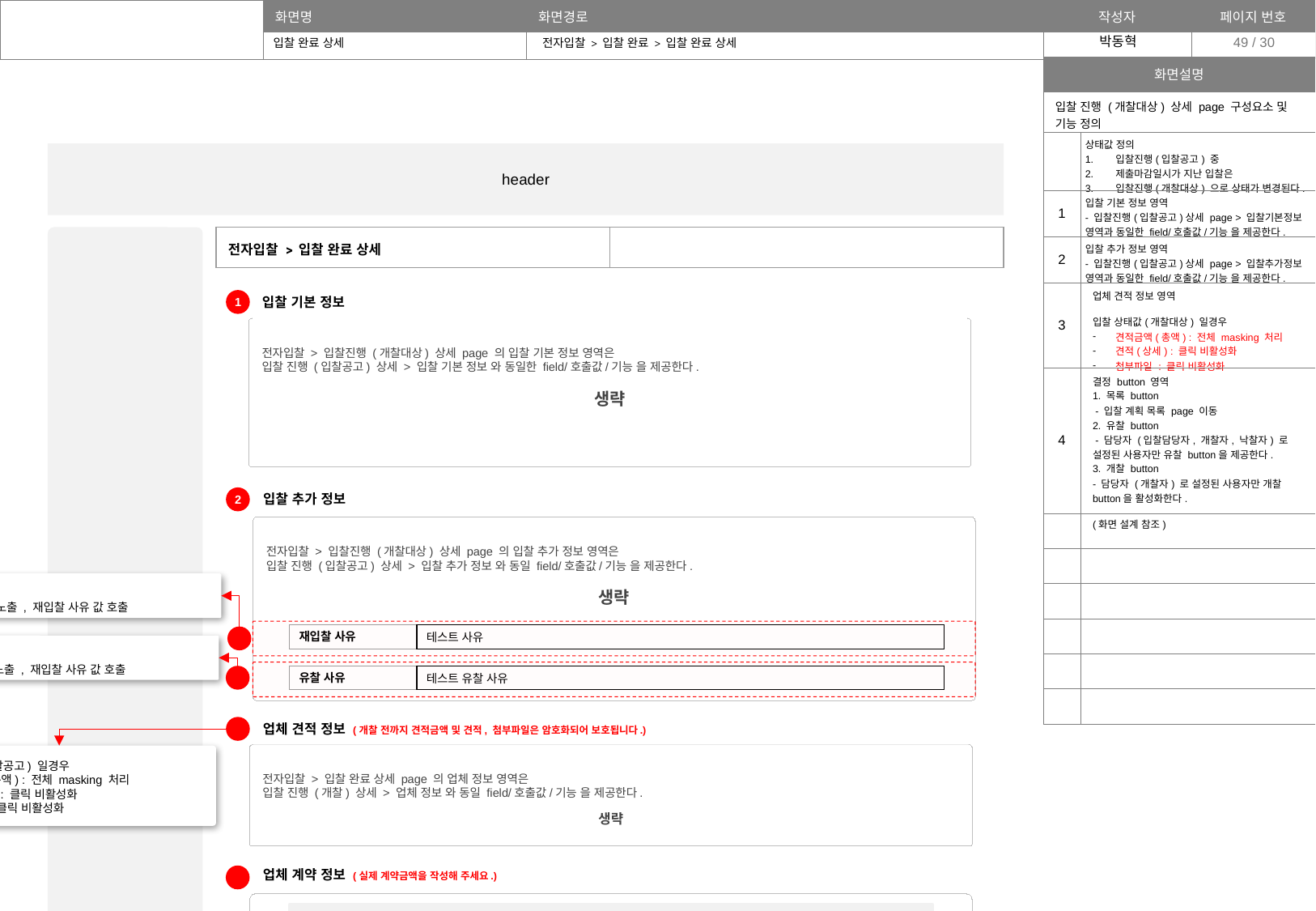

49
입찰 완료 상세
전자입찰 > 입찰 완료 > 입찰 완료 상세
| 화면설명 |  |
| --- | --- |
| 입찰 진행 (개찰대상) 상세 page 구성요소 및 기능 정의 |  |
|  | 상태값 정의 입찰진행(입찰공고) 중 제출마감일시가 지난 입찰은 입찰진행(개찰대상) 으로 상태가 변경된다. |
| 1 | 입찰 기본 정보 영역 - 입찰진행(입찰공고)상세 page > 입찰기본정보 영역과 동일한 field/호출값/기능 을 제공한다. |
| 2 | 입찰 추가 정보 영역 - 입찰진행(입찰공고)상세 page > 입찰추가정보 영역과 동일한 field/호출값/기능 을 제공한다. |
| 3 | 업체 견적 정보 영역 입찰 상태값(개찰대상) 일경우 견적금액(총액) : 전체 masking 처리 견적(상세) : 클릭 비활성화 첨부파일 : 클릭 비활성화 |
| 4 | 결정 button 영역 1. 목록 button - 입찰 계획 목록 page 이동 2. 유찰 button - 담당자 (입찰담당자, 개찰자, 낙찰자) 로 설정된 사용자만 유찰 button을 제공한다. 3. 개찰 button - 담당자 (개찰자) 로 설정된 사용자만 개찰 button을 활성화한다. (화면 설계 참조) |
|  |  |
|  |  |
|  |  |
|  |  |
|  |  |
|  |  |
header
GNB
| 전자입찰 > 입찰 완료 상세 |  |
| --- | --- |
입찰 기본 정보
1

전자입찰 > 입찰진행 (개찰대상) 상세 page 의 입찰 기본 정보 영역은
입찰 진행 (입찰공고) 상세 > 입찰 기본 정보 와 동일한 field/호출값/기능 을 제공한다.

생략
입찰 추가 정보
2

전자입찰 > 입찰진행 (개찰대상) 상세 page 의 입찰 추가 정보 영역은
입찰 진행 (입찰공고) 상세 > 입찰 추가 정보 와 동일 field/호출값/기능 을 제공한다.

생략
재입찰 일 경우
- 재입찰 field 노출 , 재입찰 사유 값 호출

| 재입찰 사유 | 테스트 사유 |
| --- | --- |

재입찰 일 경우
- 재입찰 field 노출 , 재입찰 사유 값 호출

| 유찰 사유 | 테스트 유찰 사유 |
| --- | --- |
업체 견적 정보 (개찰 전까지 견적금액 및 견적, 첨부파일은 암호화되어 보호됩니다.)

전자입찰 > 입찰 완료 상세 page 의 업체 정보 영역은
입찰 진행 (개찰) 상세 > 업체 정보 와 동일 field/호출값/기능 을 제공한다.

생략
입찰 상태값(입찰공고) 일경우
견적금액(총액) : 전체 masking 처리
견적(상세) : 클릭 비활성화
첨부파일 : 클릭 비활성화

업체 계약 정보 (실제 계약금액을 작성해 주세요.)

낙찰 금액과 실제계약금액이 다를 경우 실제 계약금액을 입력합니다.
실제계약금액과 낙찰금액이 같을 경우 입력하지 않아도 됩니다.
낙찰금액과 실제계약금액이 다를 경우 클릭하여 실제 계약금액을 입력해 주십시오
| 낙찰 업체명 | 견적금액 (총액) | 실제 계약 금액 | 담당자 | 협의 사항 |
| --- | --- | --- | --- | --- |
| 테스트협력사01 | KRW 1,200,000,000 |  | 홍길동 | 테스트 협의 사항 |
| 테스트협력사02 | KRW 1,100,000,000 |  | 이순신 | 테스트 협의 사항 |
| 테스트협력사03 | KRW 1,100,000,000 |  | 강감찬 | 테스트 협의 사항 테스 ⋯ |
숫자 입력
저장

말줄임 처리된 cell 에 mouse hover 시 tooltip 호출
- 호출값 : 입찰 진행 (개찰) 상세 > 낙찰 popup > 추가 협의 사항 값

숫자 입력
저장
숫자 입력
저장
테스트 협의 사항 테스트 협의 사항 테스트 협의 사항 테스트 협의 사항 테스트 협의 사항 테스트 협의 사항

목록
입찰결과 보고서
footer
입찰결과 보고서 클릭시
입찰결과 보고서 popup 호출

| 입찰결과 보고서 | X |
| --- | --- |
입찰정보

| 입찰번호 | C202401005 |
| --- | --- |
| 입찰명 | CB3호 스퀴즈닙롤 스페어롤 신규구매 件 |
| --- | --- |
| 입찰방식 | 지명경쟁입찰 |
| --- | --- |
| 입찰참가자격 | 테스트 참가 자격 |
| --- | --- |
| 특수조건 | 1. 스쿼즈닙룰 제작 및 성적서 제출 2. 검토 후 현장납품 |
| --- | --- |
| 현장설명일시 | 2024-01-11 15:00 |
| --- | --- |
| 현장설명장소 | 접견실 |
| --- | --- |
| 낙찰자결정방법 | 최저가 |
| --- | --- |
| 입찰일시 | 2024-01-11 13:00 ~ 2024-01-15 15:00 |
| --- | --- |
| 납품조건 | 테스트 납품 조건 |
| --- | --- |
| 금액기준 | VAT 별도 |
| --- | --- |
| 예산금액 | 1,300,000,000 원 |
| --- | --- |
| 입찰담당자 | 강입찰 |
| --- | --- |
| 계열사공유 | 비공유 |
| --- | --- |
투찰 내역
| 2위 | 업체명 | 대표자 | 낙찰금액 | 예산대비 | 구분 |
| --- | --- | --- | --- | --- | --- |
| 1 | 테스트 공급사03 | 강대표 | KRW 1,100,000,000 | 86.4% | 낙찰 |
| 2 | 테스트 공급사02 | 홍길동 | KRW 1,100,000,000 | 86.4% | 낙찰 |
| 3 | 테스트 공급사01 | 이순신 | KRW 1,300,000,000 | 100.0% | 낙찰 |
| 4 | 테스트공급사04 | 을지문덕 | KRW 900,000,000 | 69.0& | 미선정 |
인쇄
닫기